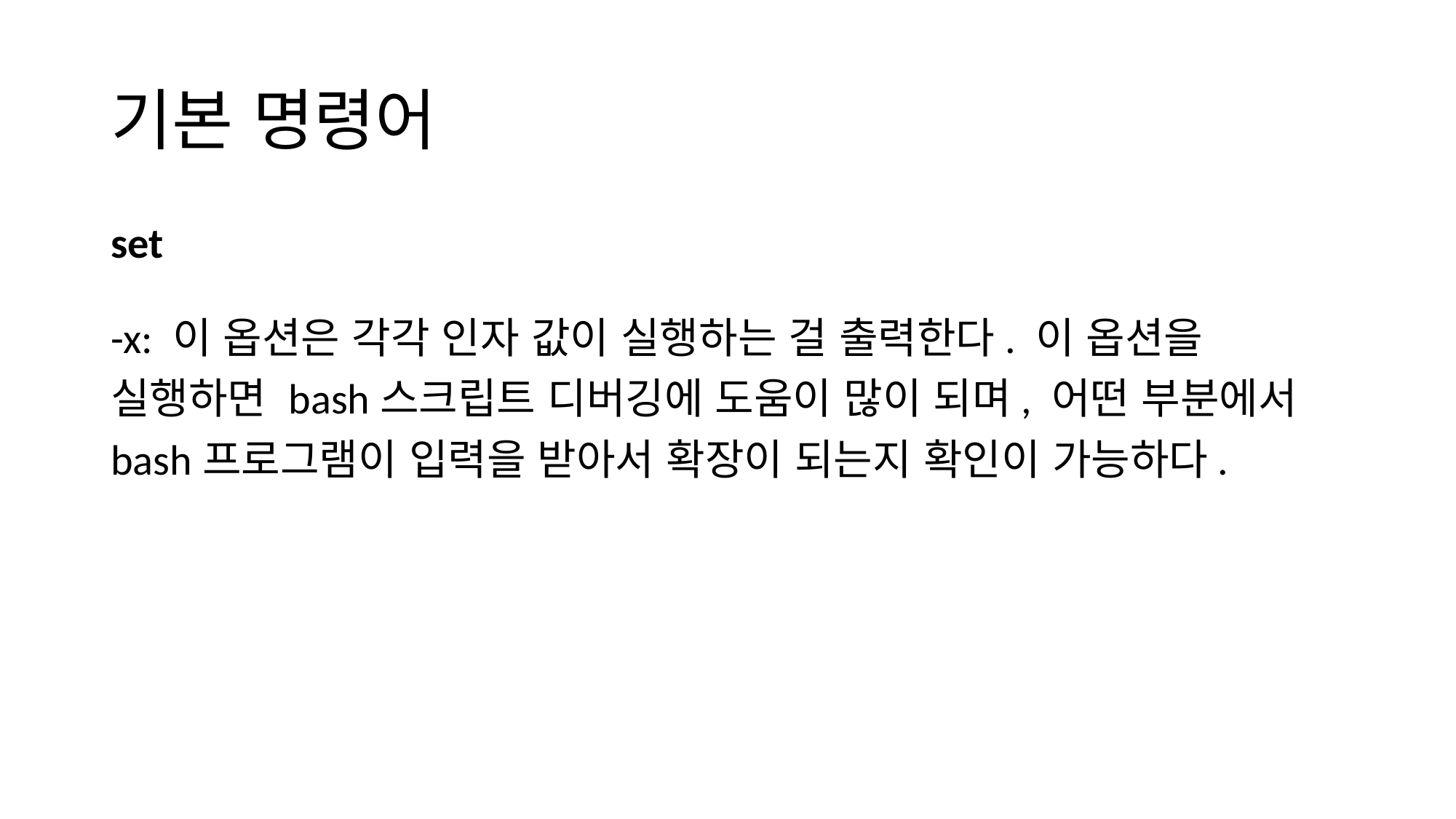

# 기본 명령어
set
-x: 이 옵션은 각각 인자 값이 실행하는 걸 출력한다. 이 옵션을 실행하면 bash스크립트 디버깅에 도움이 많이 되며, 어떤 부분에서 bash프로그램이 입력을 받아서 확장이 되는지 확인이 가능하다.